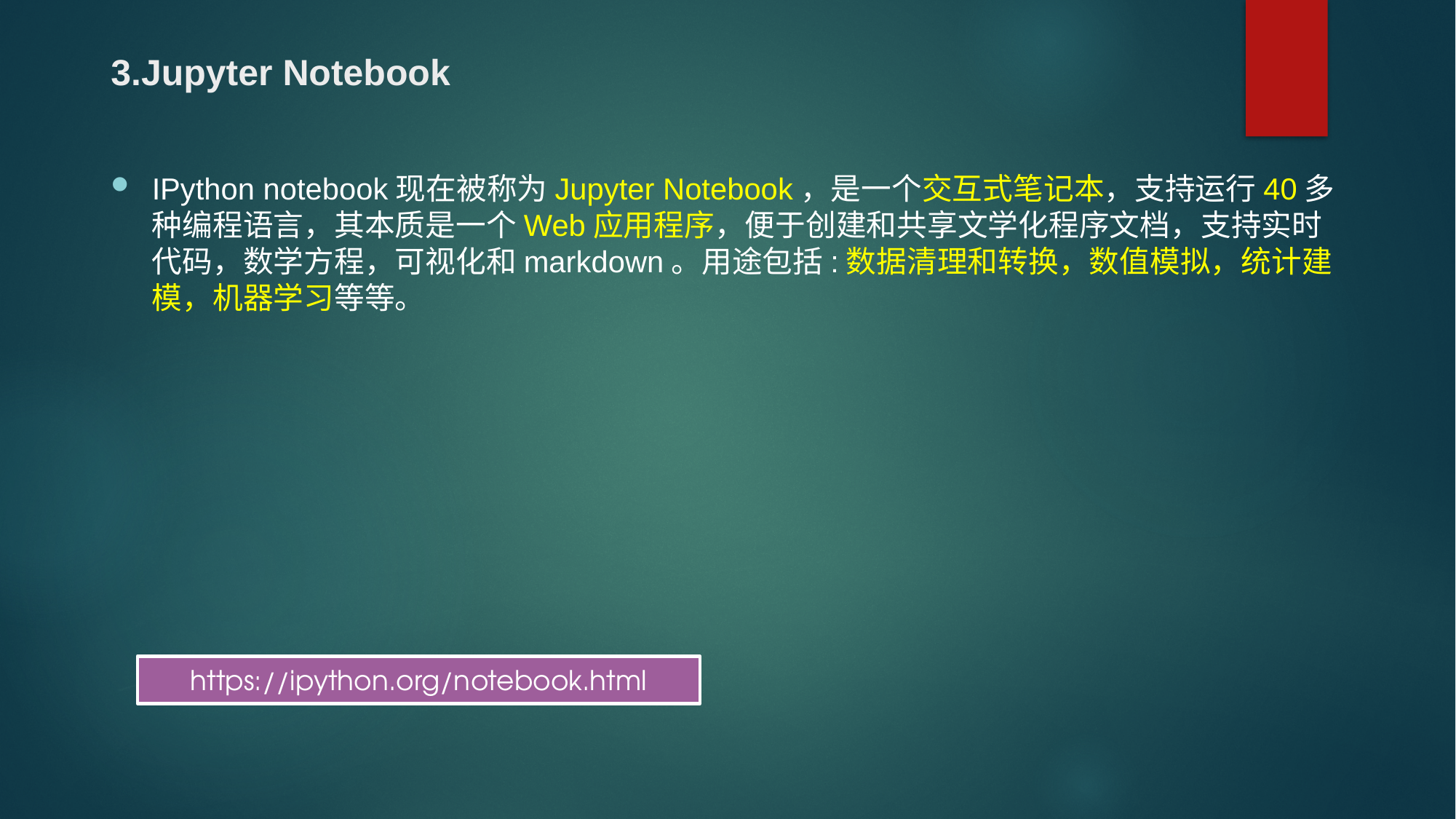

# 3.Jupyter Notebook
IPython notebook现在被称为Jupyter Notebook，是一个交互式笔记本，支持运行40多种编程语言，其本质是一个Web应用程序，便于创建和共享文学化程序文档，支持实时代码，数学方程，可视化和markdown。用途包括:数据清理和转换，数值模拟，统计建模，机器学习等等。
https://ipython.org/notebook.html